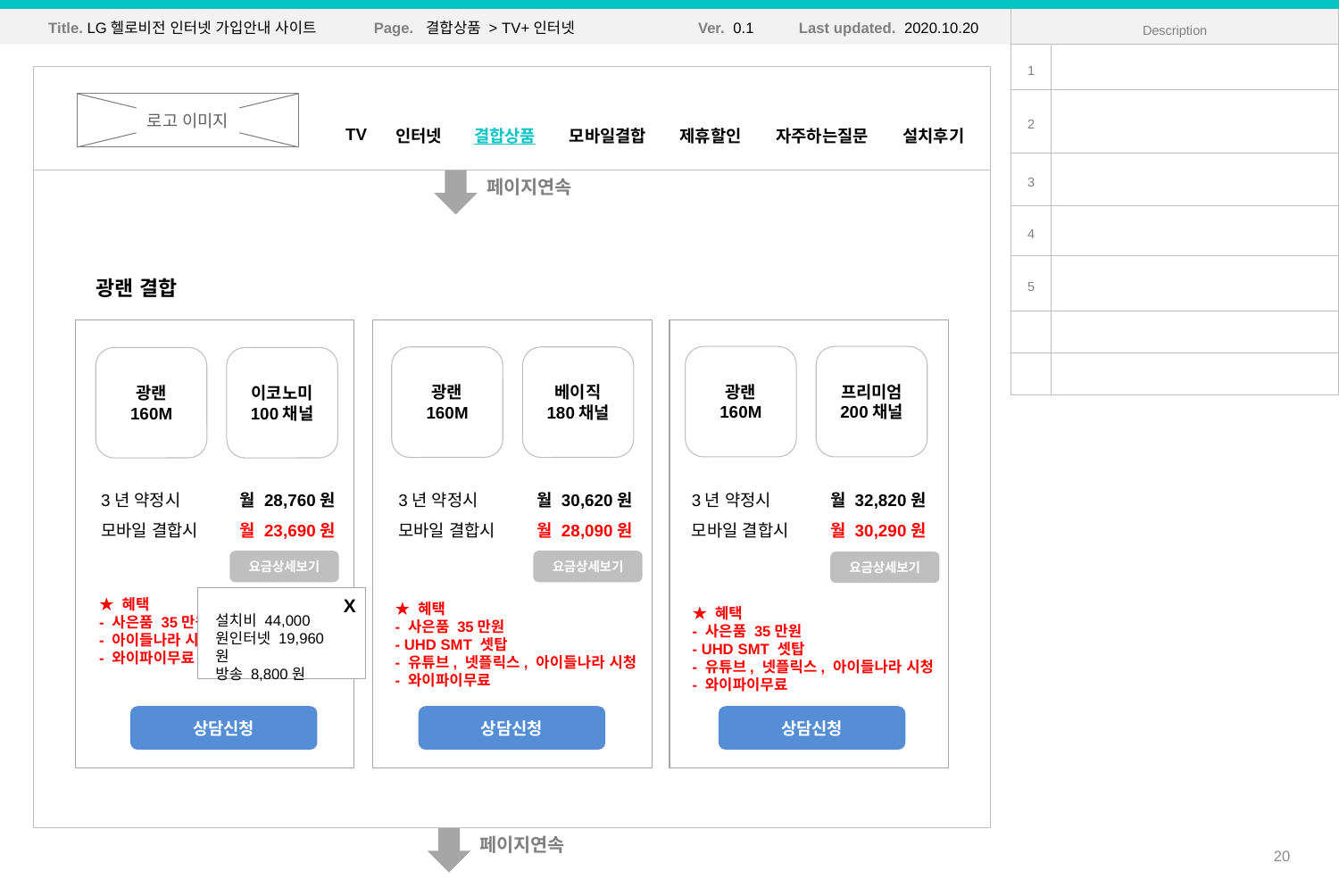

Title. LG헬로비전 인터넷 가입안내 사이트
Page.  결합상품 > TV+인터넷
Ver.  0.1
Last updated.  2020.10.20

| Description |  |
| --- | --- |
| 1 |  |
| 2 |  |
| 3 |  |
| 4 |  |
| 5 |  |
|  |  |
|  |  |

로고 이미지
TV
인터넷
결합상품
모바일결합
제휴할인
자주하는질문
설치후기

페이지연속

광랜 결합

광랜
160M
프리미엄
200채널
광랜
160M
베이직
180채널
광랜
160M
이코노미
100채널
3년 약정시
모바일 결합시
월 30,620원
월 28,090원
3년 약정시
모바일 결합시
월 32,820원
월 30,290원
3년 약정시
모바일 결합시
월 28,760원
월 23,690원
요금상세보기
요금상세보기
요금상세보기
X

설치비 44,000원인터넷 19,960원
방송 8,800원
★ 혜택
- 사은품 35만원
- 아이들나라 시청
- 와이파이무료 + 사은품
★ 혜택
- 사은품 35만원
- UHD SMT 셋탑
- 유튜브, 넷플릭스, 아이들나라 시청
- 와이파이무료
★ 혜택
- 사은품 35만원
- UHD SMT 셋탑
- 유튜브, 넷플릭스, 아이들나라 시청
- 와이파이무료
상담신청
상담신청
상담신청
페이지연속

20